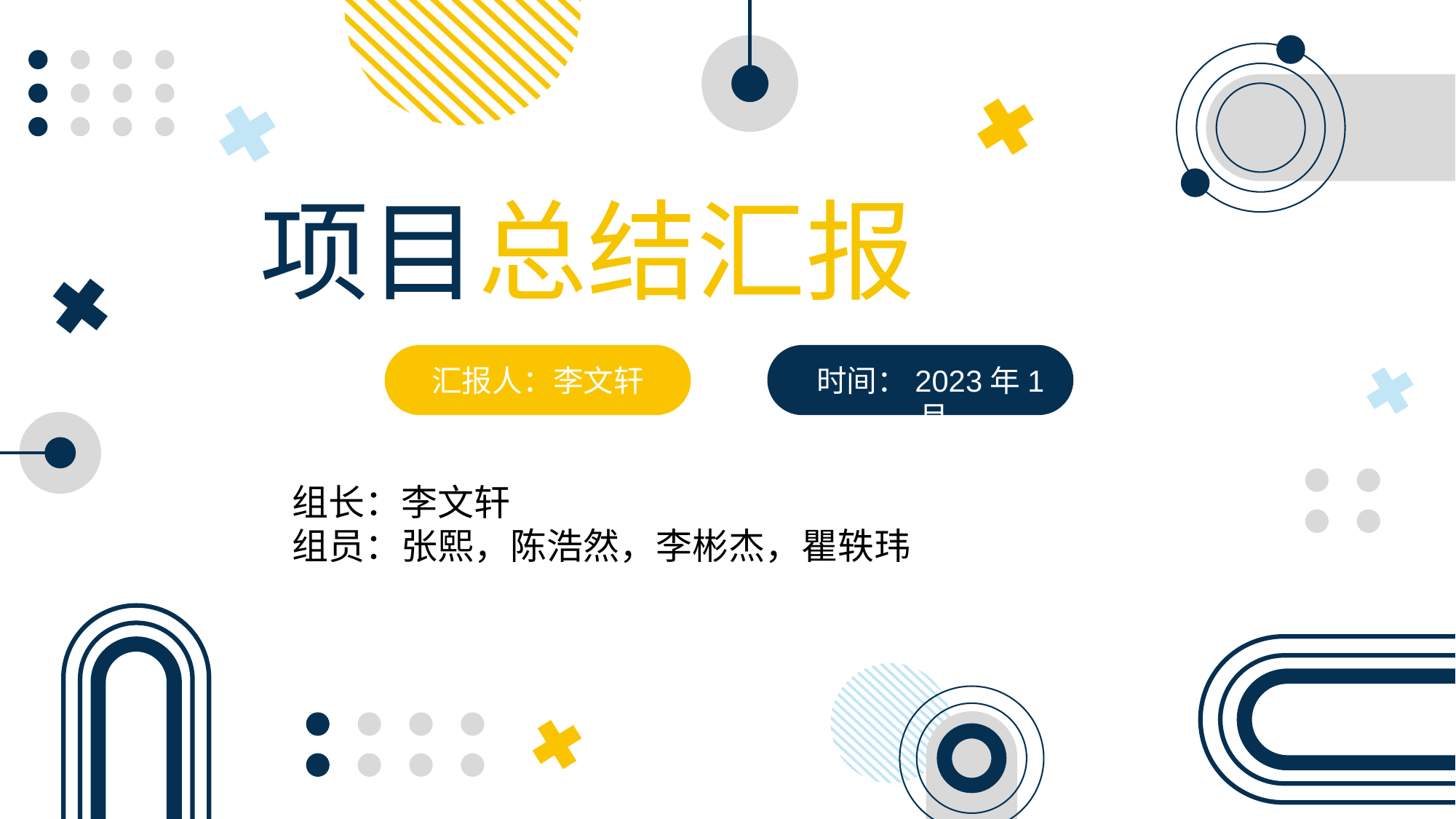

项目总结汇报

汇报人：李文轩
时间：2023年1月
组长：李文轩
组员：张熙，陈浩然，李彬杰，瞿轶玮